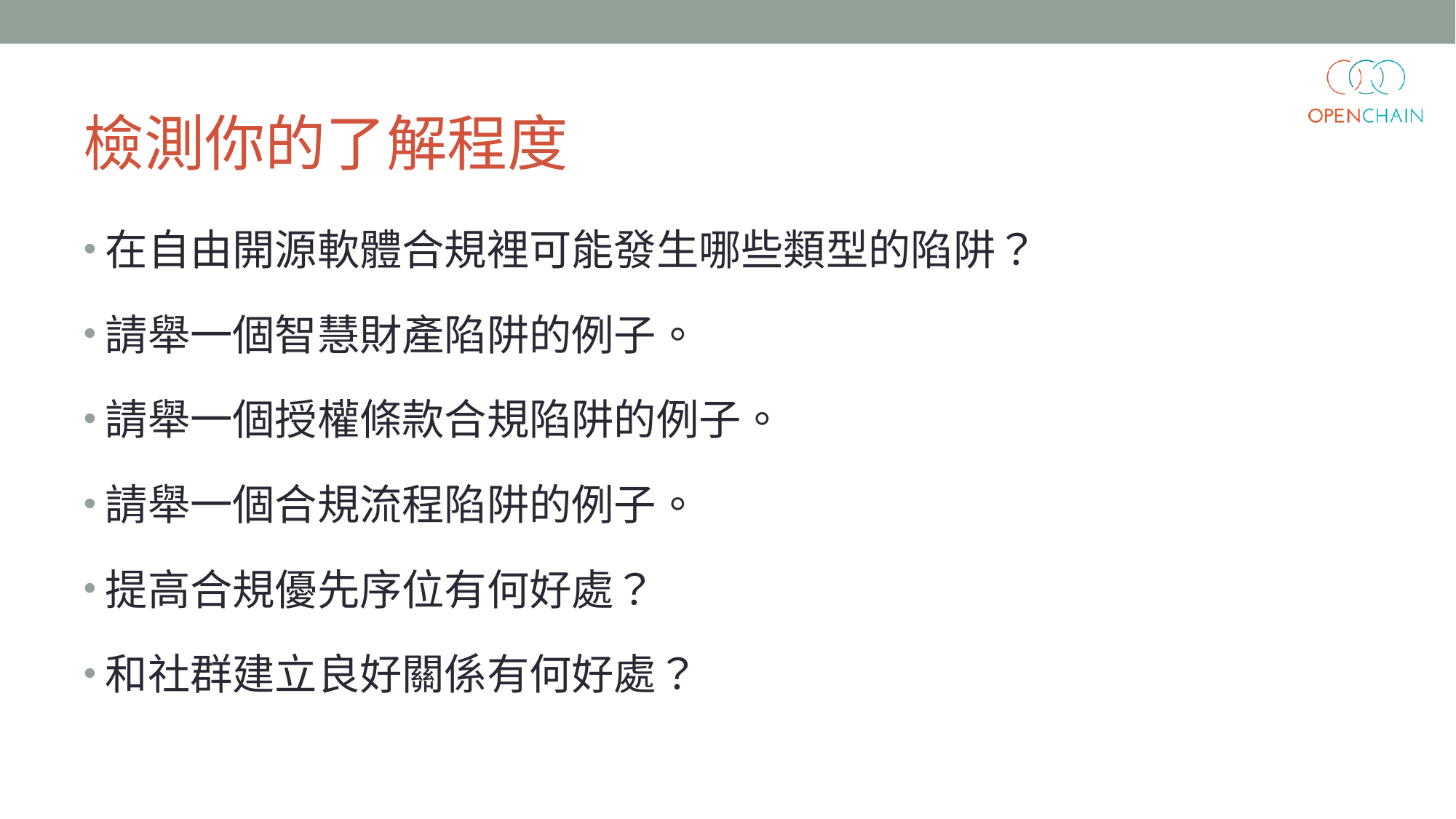

# 檢測你的了解程度
在自由開源軟體合規裡可能發生哪些類型的陷阱？
請舉一個智慧財產陷阱的例子。
請舉一個授權條款合規陷阱的例子。
請舉一個合規流程陷阱的例子。
提高合規優先序位有何好處？
和社群建立良好關係有何好處？